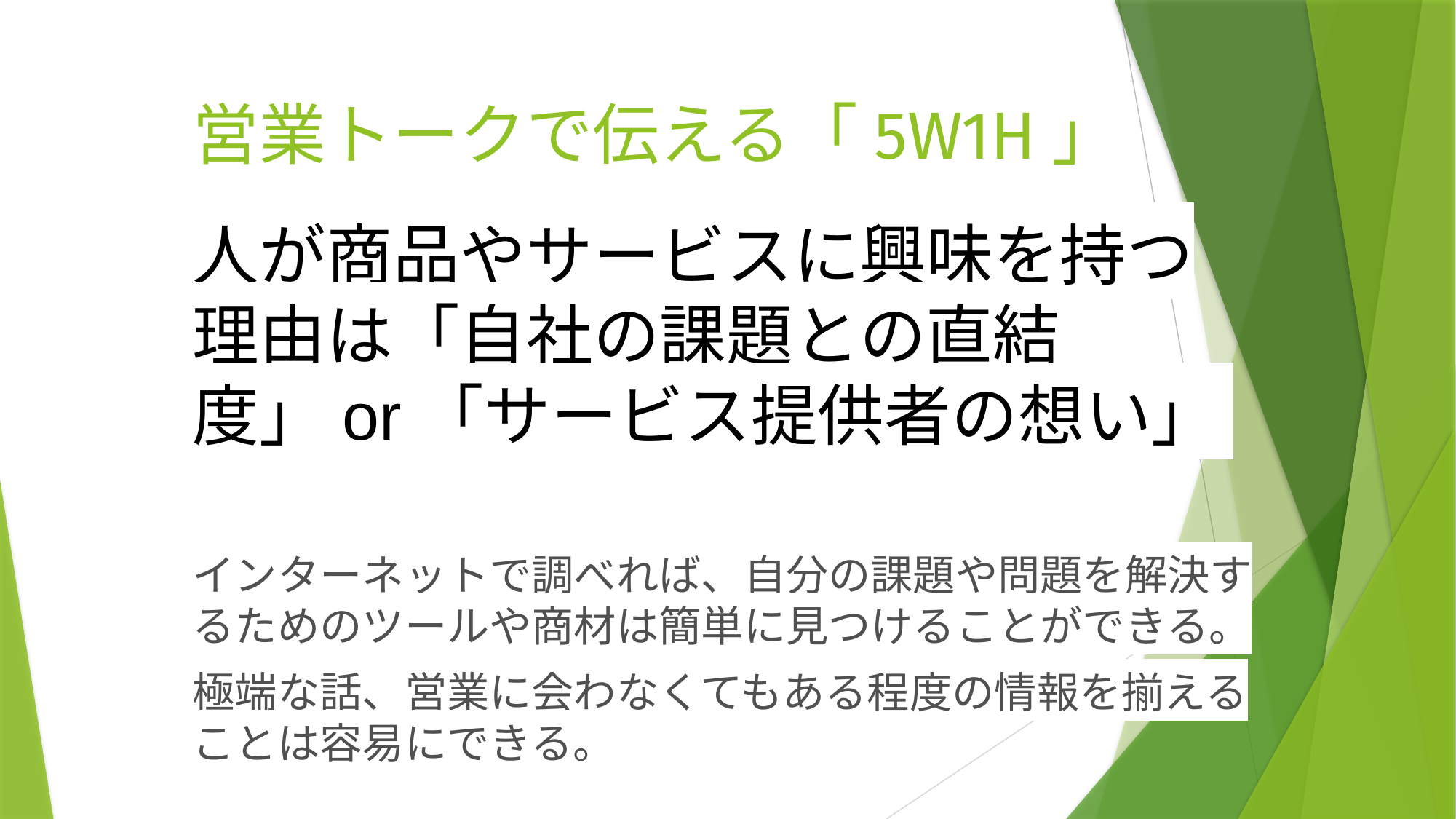

# 営業トークで伝える「5W1H」
人が商品やサービスに興味を持つ
理由は「自社の課題との直結度」or「サービス提供者の想い」
インターネットで調べれば、自分の課題や問題を解決するためのツールや商材は簡単に見つけることができる。
極端な話、営業に会わなくてもある程度の情報を揃えることは容易にできる。